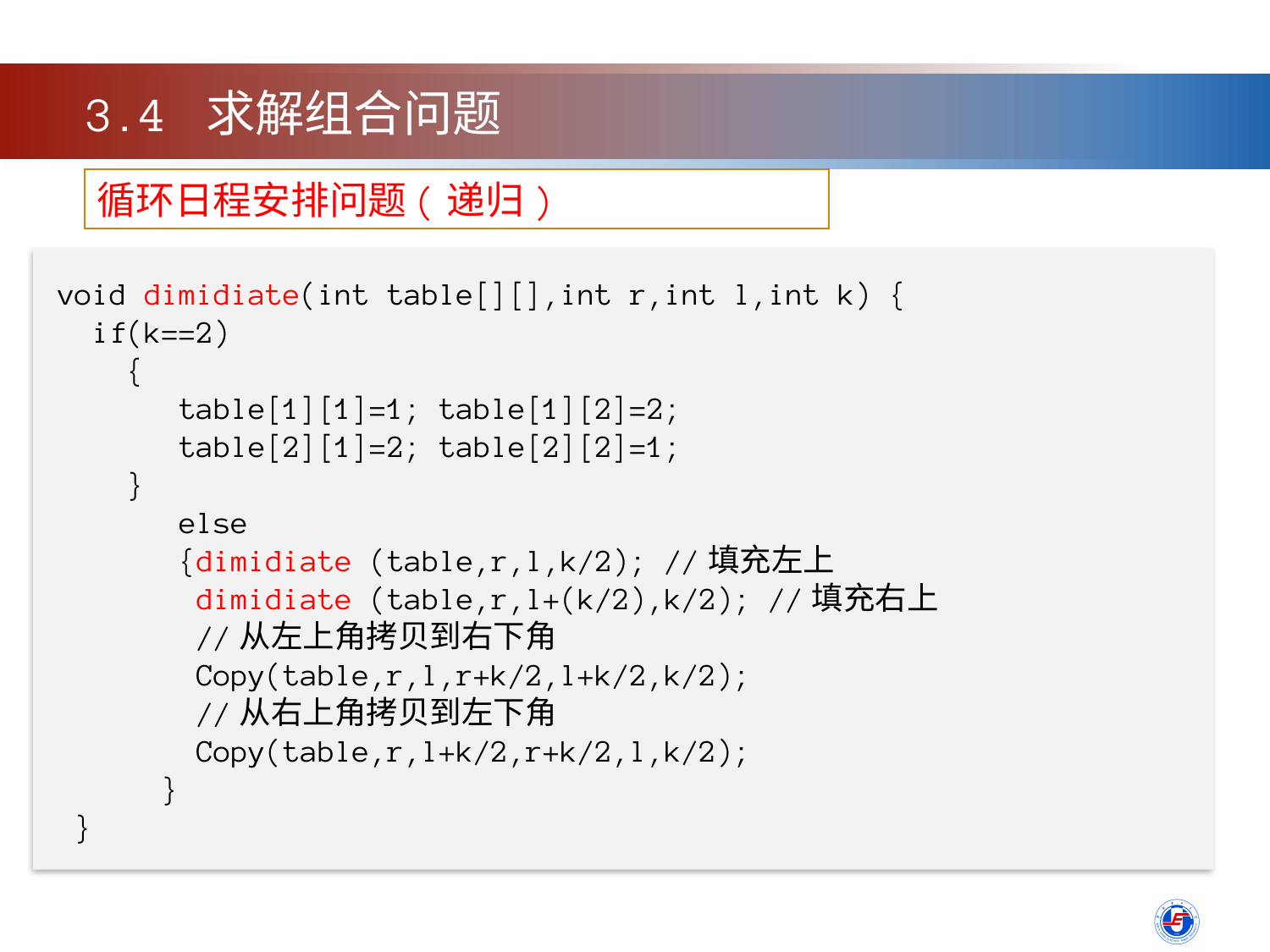

3.4 求解组合问题
循环日程安排问题(递归)
void dimidiate(int table[][],int r,int l,int k) {
  if(k==2)
    {
       table[1][1]=1; table[1][2]=2;
       table[2][1]=2; table[2][2]=1;
    }
       else
       {dimidiate (table,r,l,k/2); //填充左上
        dimidiate (table,r,l+(k/2),k/2); //填充右上
        //从左上角拷贝到右下角
        Copy(table,r,l,r+k/2,l+k/2,k/2);
        //从右上角拷贝到左下角
        Copy(table,r,l+k/2,r+k/2,l,k/2);
      }
 }